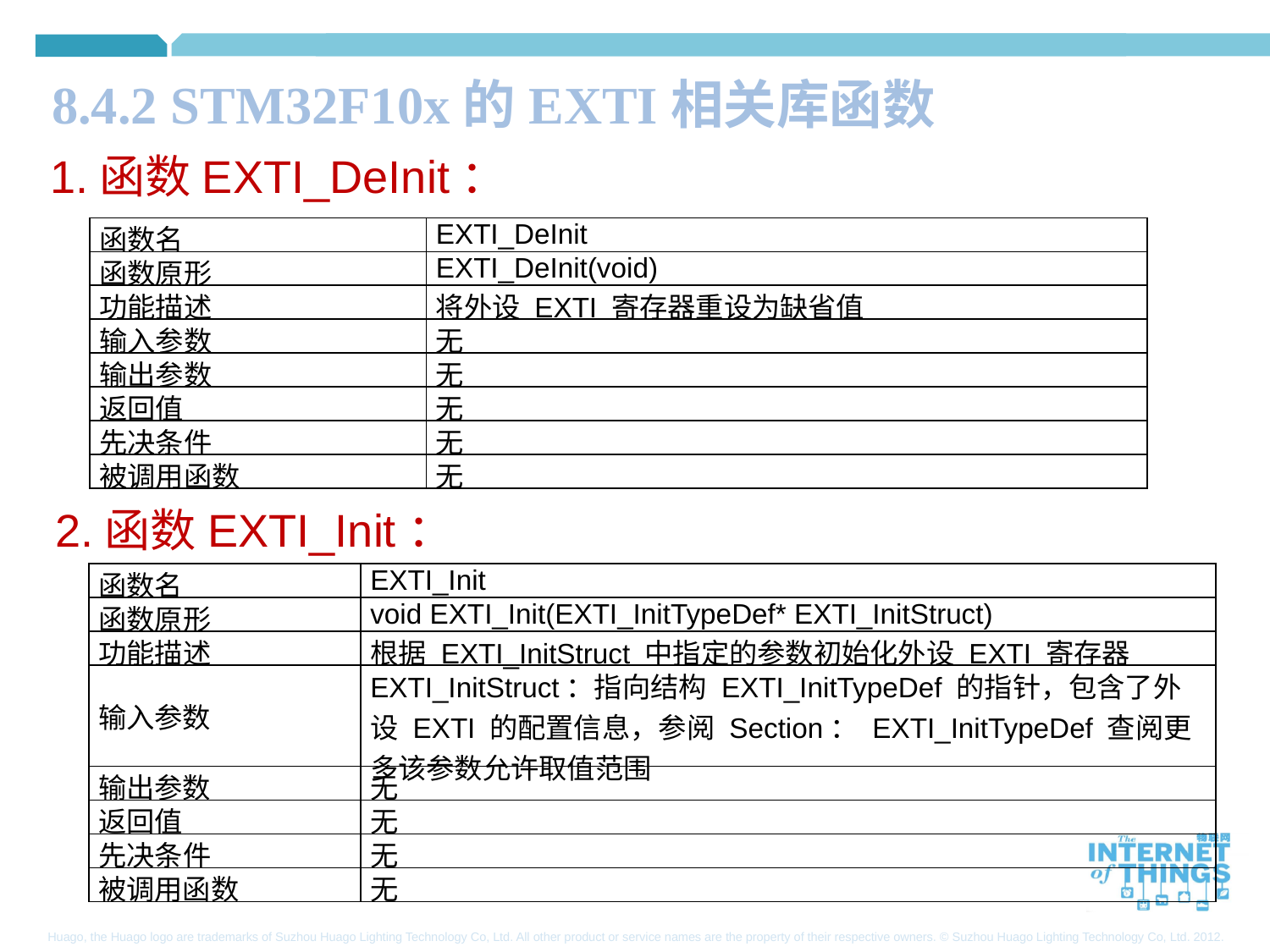

8.4.2 STM32F10x的EXTI相关库函数
1.函数EXTI_DeInit：
| 函数名 | EXTI\_DeInit |
| --- | --- |
| 函数原形 | EXTI\_DeInit(void) |
| 功能描述 | 将外设 EXTI 寄存器重设为缺省值 |
| 输入参数 | 无 |
| 输出参数 | 无 |
| 返回值 | 无 |
| 先决条件 | 无 |
| 被调用函数 | 无 |
2.函数EXTI_Init：
| 函数名 | EXTI\_Init |
| --- | --- |
| 函数原形 | void EXTI\_Init(EXTI\_InitTypeDef\* EXTI\_InitStruct) |
| 功能描述 | 根据 EXTI\_InitStruct 中指定的参数初始化外设 EXTI 寄存器 |
| 输入参数 | EXTI\_InitStruct：指向结构 EXTI\_InitTypeDef 的指针，包含了外设 EXTI 的配置信息，参阅 Section： EXTI\_InitTypeDef 查阅更多该参数允许取值范围 |
| 输出参数 | 无 |
| 返回值 | 无 |
| 先决条件 | 无 |
| 被调用函数 | 无 |